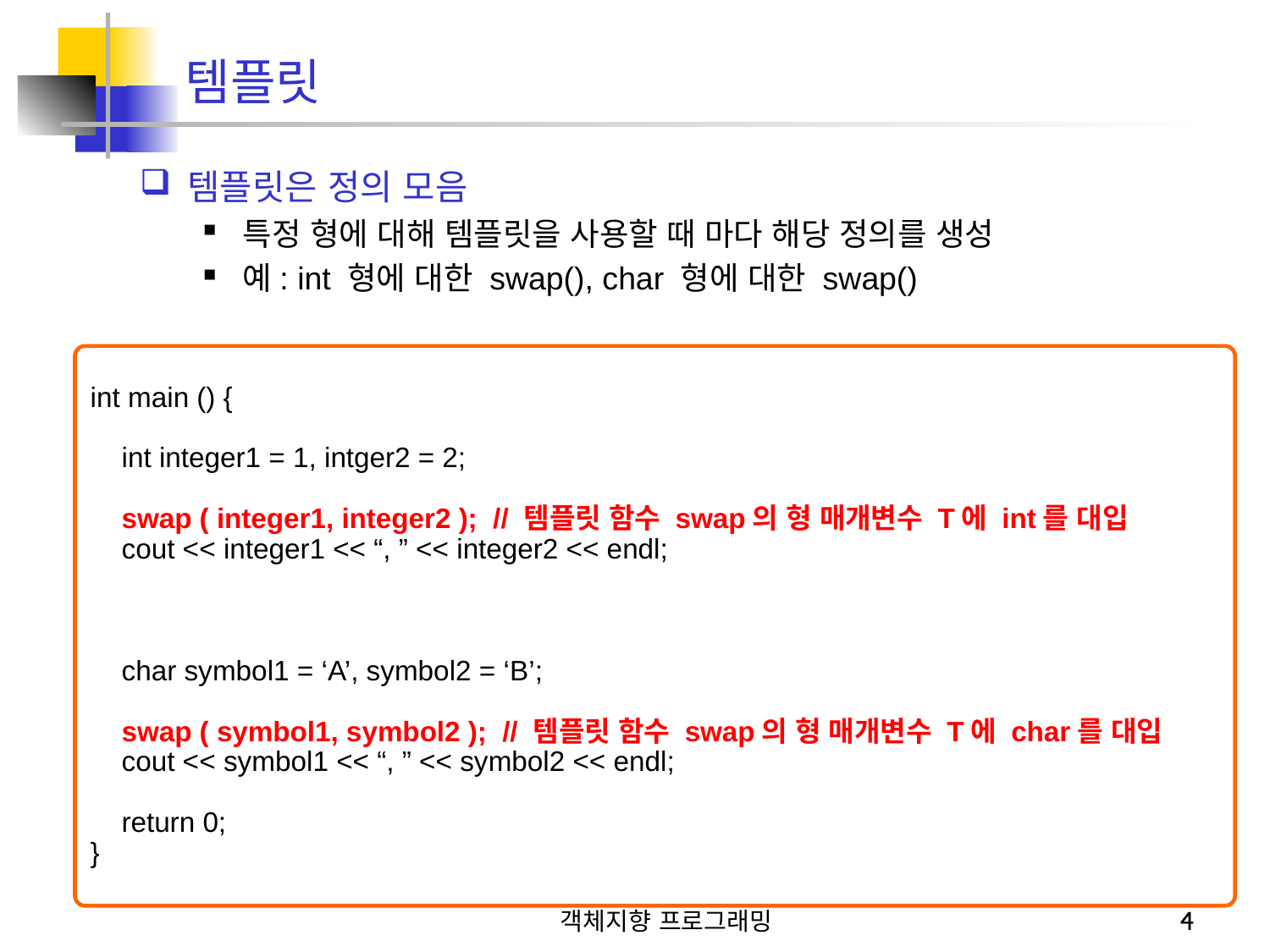

템플릿은 정의 모음
특정 형에 대해 템플릿을 사용할 때 마다 해당 정의를 생성
예: int 형에 대한 swap(), char 형에 대한 swap()
템플릿
int main () {

    int integer1 = 1, intger2 = 2;

    swap ( integer1, integer2 );  // 템플릿 함수 swap의 형 매개변수 T에 int를 대입
    cout << integer1 << “, ” << integer2 << endl;

    char symbol1 = ‘A’, symbol2 = ‘B’;

    swap ( symbol1, symbol2 );  // 템플릿 함수 swap의 형 매개변수 T에 char를 대입
    cout << symbol1 << “, ” << symbol2 << endl;

    return 0;
}
객체지향 프로그래밍
4